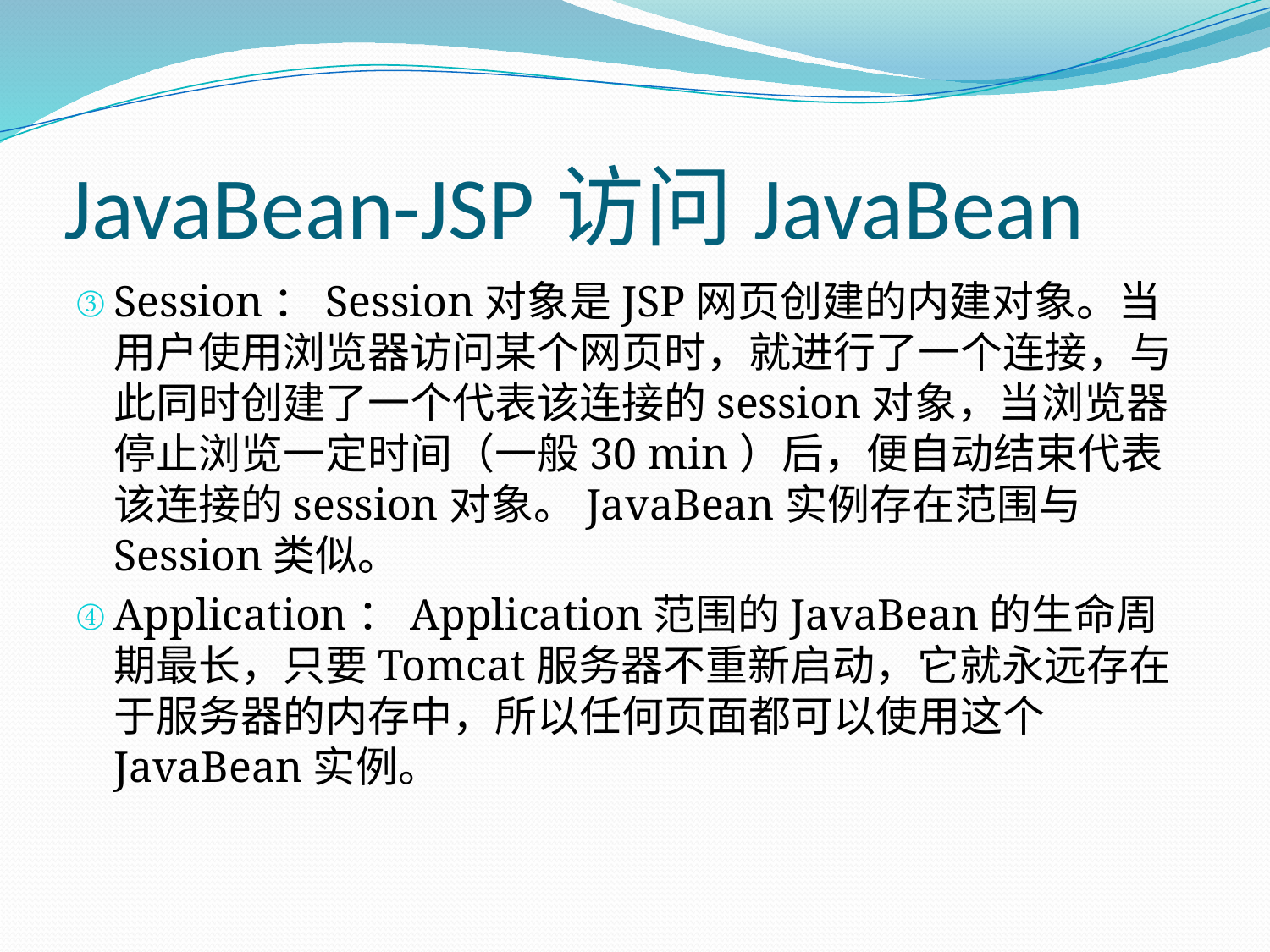

# JavaBean-JSP访问JavaBean
Session：Session对象是JSP网页创建的内建对象。当用户使用浏览器访问某个网页时，就进行了一个连接，与此同时创建了一个代表该连接的session对象，当浏览器停止浏览一定时间（一般30 min）后，便自动结束代表该连接的session对象。JavaBean实例存在范围与Session类似。
Application：Application范围的JavaBean的生命周期最长，只要Tomcat服务器不重新启动，它就永远存在于服务器的内存中，所以任何页面都可以使用这个JavaBean实例。